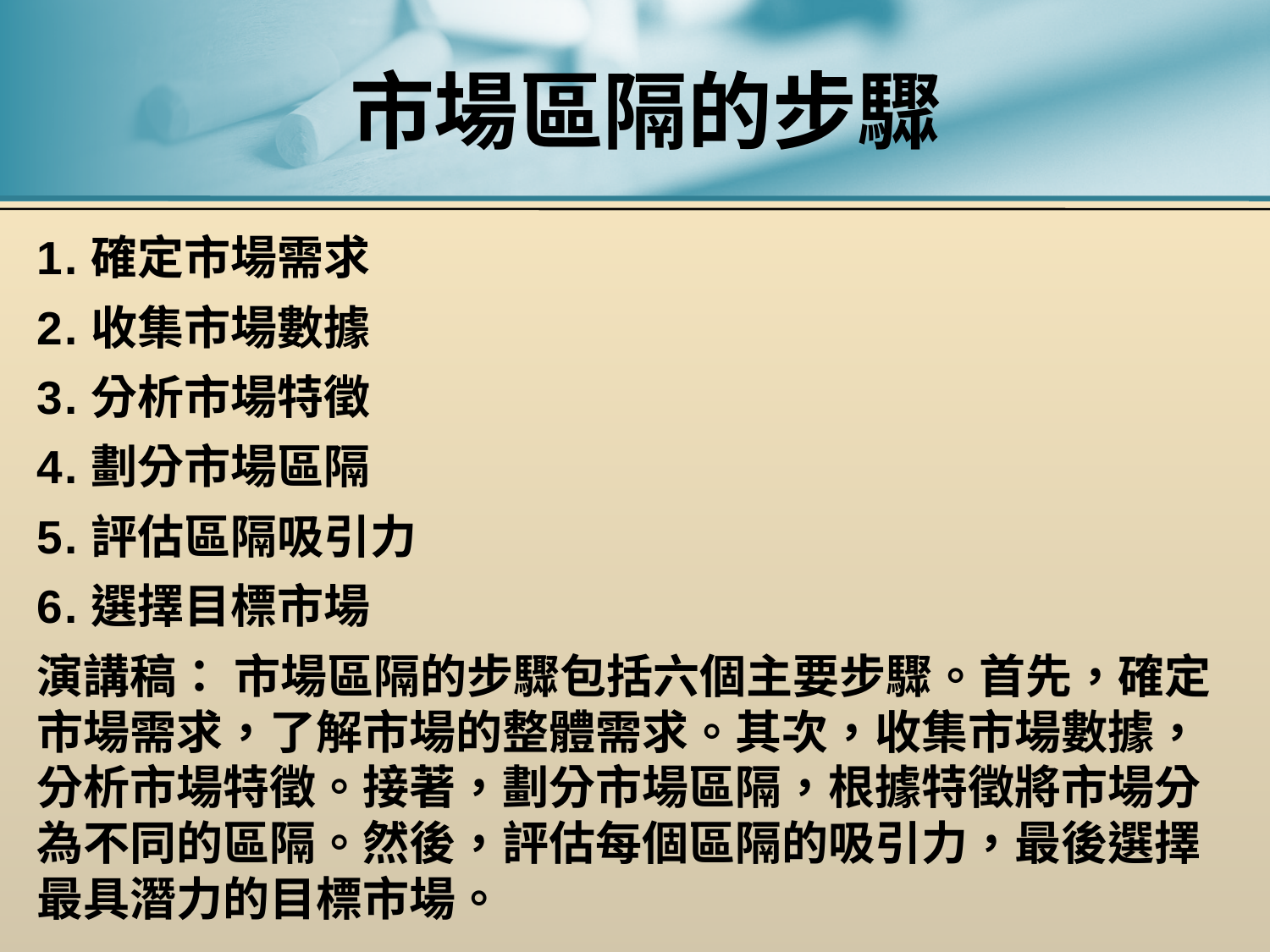

# 市場區隔的步驟
確定市場需求
收集市場數據
分析市場特徵
劃分市場區隔
評估區隔吸引力
選擇目標市場
演講稿： 市場區隔的步驟包括六個主要步驟。首先，確定市場需求，了解市場的整體需求。其次，收集市場數據，分析市場特徵。接著，劃分市場區隔，根據特徵將市場分為不同的區隔。然後，評估每個區隔的吸引力，最後選擇最具潛力的目標市場。